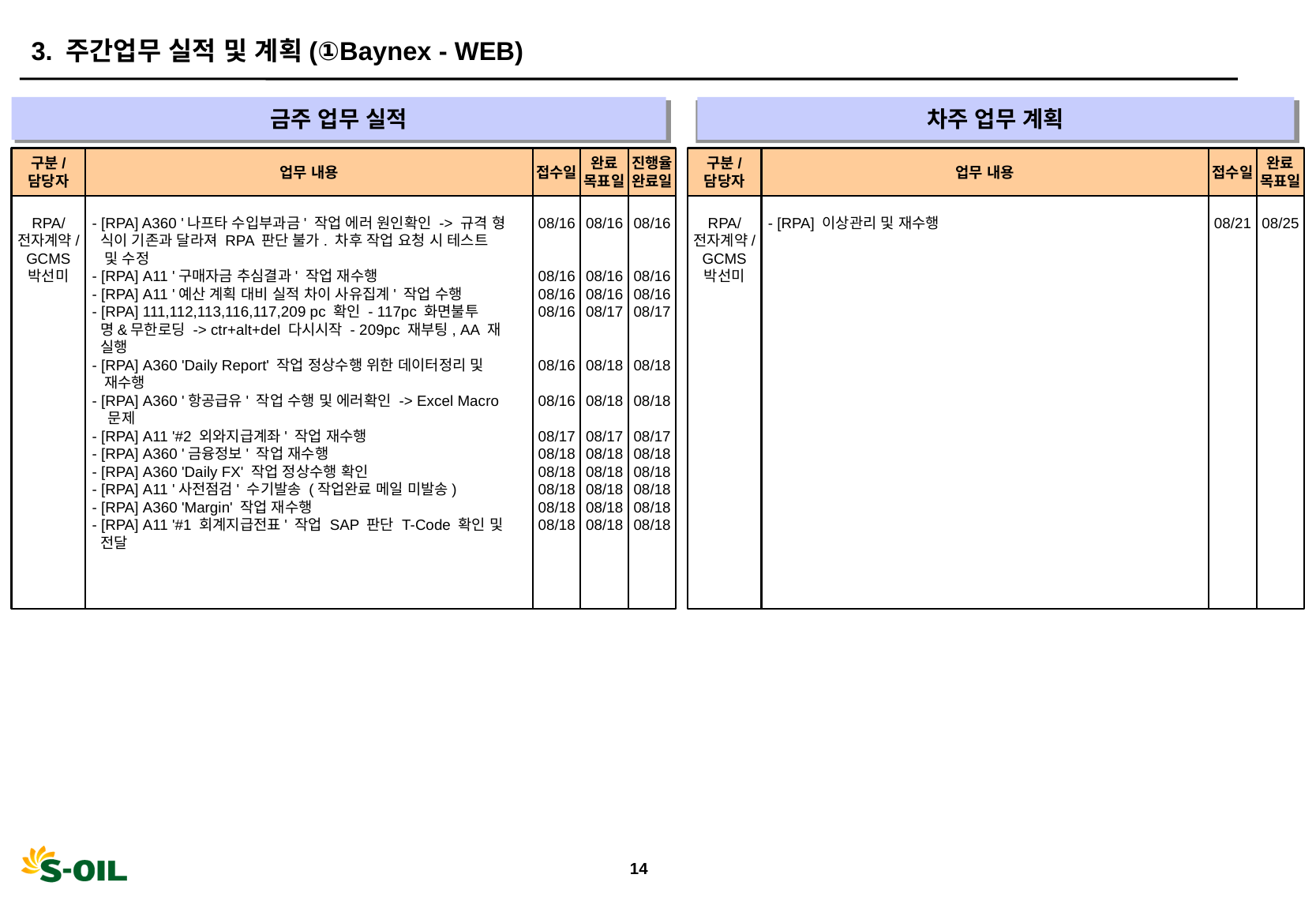

3. 주간업무 실적 및 계획(①Baynex - WEB)
금주 업무 실적
차주 업무 계획
" "
" "
구분/
담당자
업무 내용
접수일
완료
목표일
진행율
완료일
구분/
담당자
업무 내용
접수일
완료
목표일
RPA/
전자계약/
GCMS
박선미

- [RPA] A360 '나프타 수입부과금' 작업 에러 원인확인 -> 규격 형
  식이 기존과 달라져 RPA 판단 불가. 차후 작업 요청 시 테스트
   및 수정
- [RPA] A11 '구매자금 추심결과' 작업 재수행
- [RPA] A11 '예산 계획 대비 실적 차이 사유집계' 작업 수행
- [RPA] 111,112,113,116,117,209 pc 확인 - 117pc 화면불투
  명&무한로딩 -> ctr+alt+del 다시시작 - 209pc 재부팅, AA 재
  실행
- [RPA] A360 'Daily Report' 작업 정상수행 위한 데이터정리 및
   재수행
- [RPA] A360 '항공급유' 작업 수행 및 에러확인 -> Excel Macro
   문제
- [RPA] A11 '#2 외와지급계좌' 작업 재수행
- [RPA] A360 '금융정보' 작업 재수행
- [RPA] A360 'Daily FX' 작업 정상수행 확인
- [RPA] A11 '사전점검' 수기발송 (작업완료 메일 미발송)
- [RPA] A360 'Margin' 작업 재수행
- [RPA] A11 '#1 회계지급전표' 작업 SAP 판단 T-Code 확인 및
  전달
08/16
08/16
08/16
08/16
08/16
08/16
08/17
08/18
08/18
08/18
08/18
08/18
08/16
08/16
08/16
08/17
08/18
08/18
08/17
08/18
08/18
08/18
08/18
08/18
08/16
08/16
08/16
08/17
08/18
08/18
08/17
08/18
08/18
08/18
08/18
08/18
RPA/
전자계약/
GCMS
박선미

- [RPA] 이상관리 및 재수행
08/21
08/25